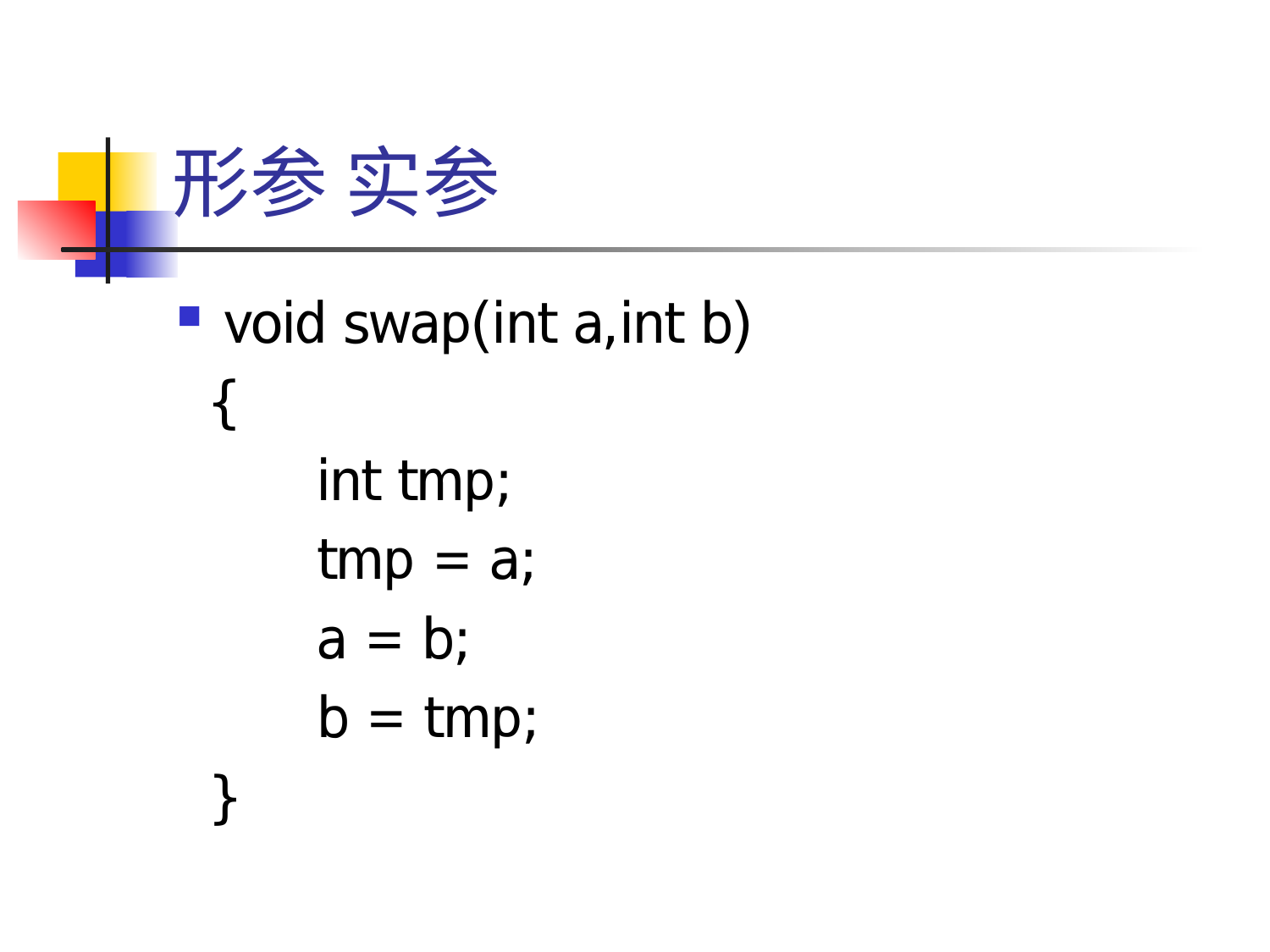

# 形参 实参
void swap(int a,int b)
  {
        int tmp;
        tmp = a;
        a = b;
        b = tmp;
  }